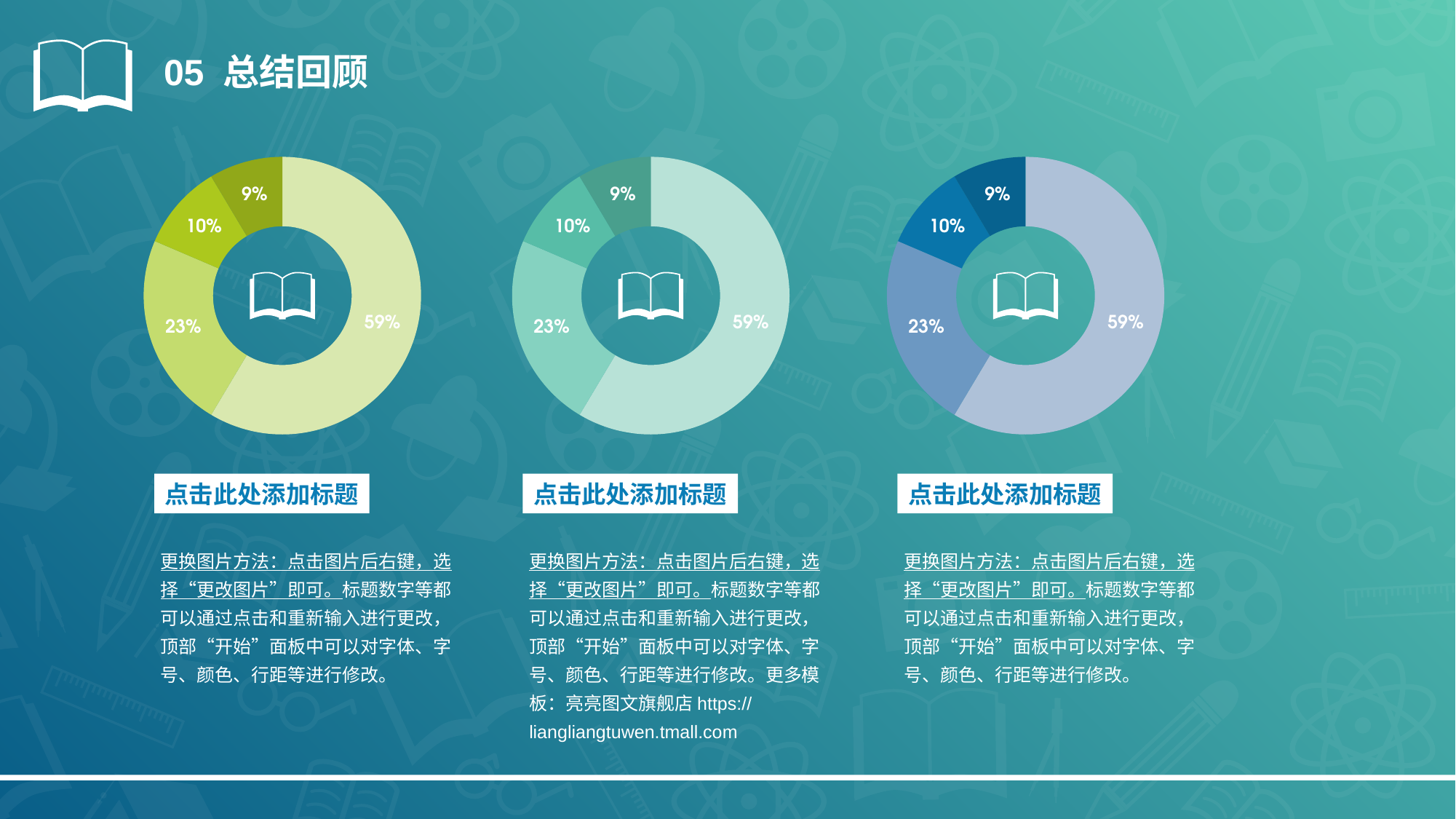

05 总结回顾

### Chart

| Category | 销售额 |
|---|---|
| 第一季度 | 8.2 |
| 第二季度 | 3.2 |
| 第三季度 | 1.4 |
| 第四季度 | 1.2 |

### Chart

| Category | 销售额 |
|---|---|
| 第一季度 | 8.2 |
| 第二季度 | 3.2 |
| 第三季度 | 1.4 |
| 第四季度 | 1.2 |

### Chart

| Category | 销售额 |
|---|---|
| 第一季度 | 8.2 |
| 第二季度 | 3.2 |
| 第三季度 | 1.4 |
| 第四季度 | 1.2 |

点击此处添加标题
更换图片方法：点击图片后右键，选择“更改图片”即可。标题数字等都可以通过点击和重新输入进行更改，顶部“开始”面板中可以对字体、字号、颜色、行距等进行修改。
点击此处添加标题
更换图片方法：点击图片后右键，选择“更改图片”即可。标题数字等都可以通过点击和重新输入进行更改，顶部“开始”面板中可以对字体、字号、颜色、行距等进行修改。更多模板：亮亮图文旗舰店https://liangliangtuwen.tmall.com
点击此处添加标题
更换图片方法：点击图片后右键，选择“更改图片”即可。标题数字等都可以通过点击和重新输入进行更改，顶部“开始”面板中可以对字体、字号、颜色、行距等进行修改。